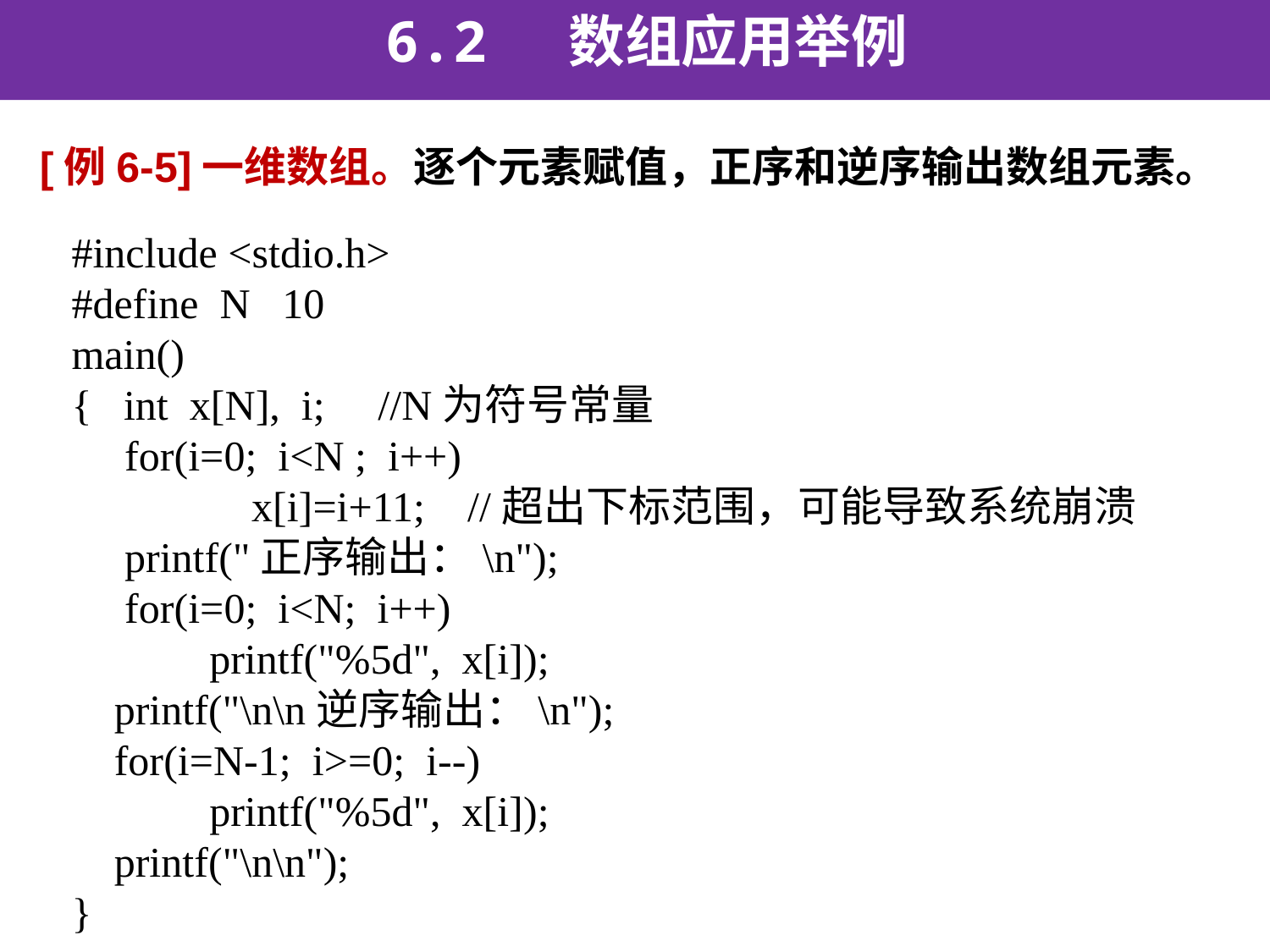

6.2  数组应用举例
[例6-5]一维数组。逐个元素赋值，正序和逆序输出数组元素。
#include <stdio.h>
#define  N   10
main()
{   int  x[N],  i;     //N为符号常量
     for(i=0;  i<N ;  i++)
	     x[i]=i+11;    //超出下标范围，可能导致系统崩溃
     printf("正序输出：\n");
     for(i=0;  i<N;  i++)
             printf("%5d",  x[i]);
    printf("\n\n逆序输出：\n");
    for(i=N-1;  i>=0;  i--)
             printf("%5d",  x[i]);
    printf("\n\n");
}